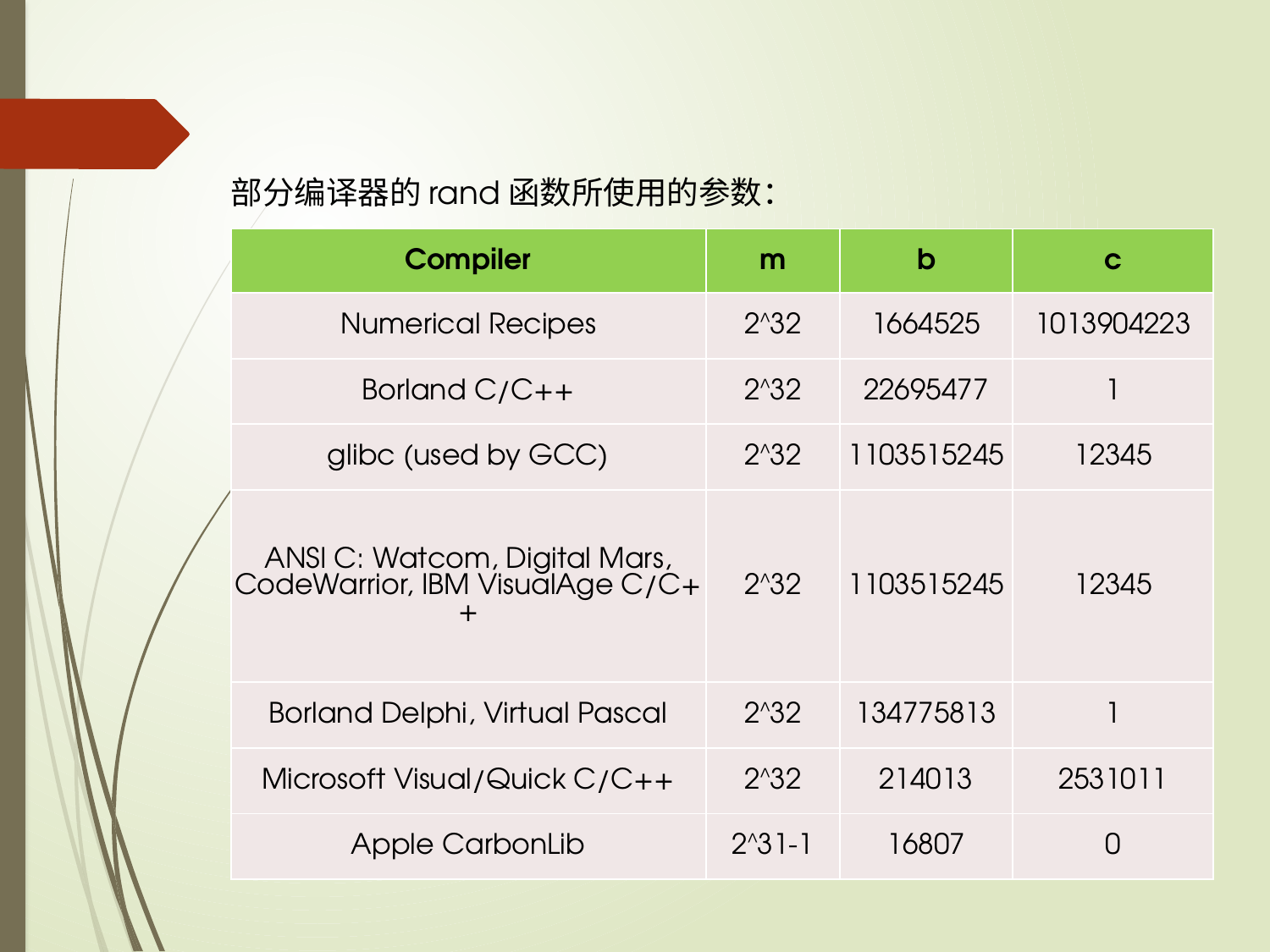

部分编译器的rand函数所使用的参数：
| Compiler | m | b | c |
| --- | --- | --- | --- |
| Numerical Recipes | 2^32 | 1664525 | 1013904223 |
| Borland C/C++ | 2^32 | 22695477 | 1 |
| glibc (used by GCC) | 2^32 | 1103515245 | 12345 |
| ANSI C: Watcom, Digital Mars, CodeWarrior, IBM VisualAge C/C++ | 2^32 | 1103515245 | 12345 |
| Borland Delphi, Virtual Pascal | 2^32 | 134775813 | 1 |
| Microsoft Visual/Quick C/C++ | 2^32 | 214013 | 2531011 |
| Apple CarbonLib | 2^31-1 | 16807 | 0 |